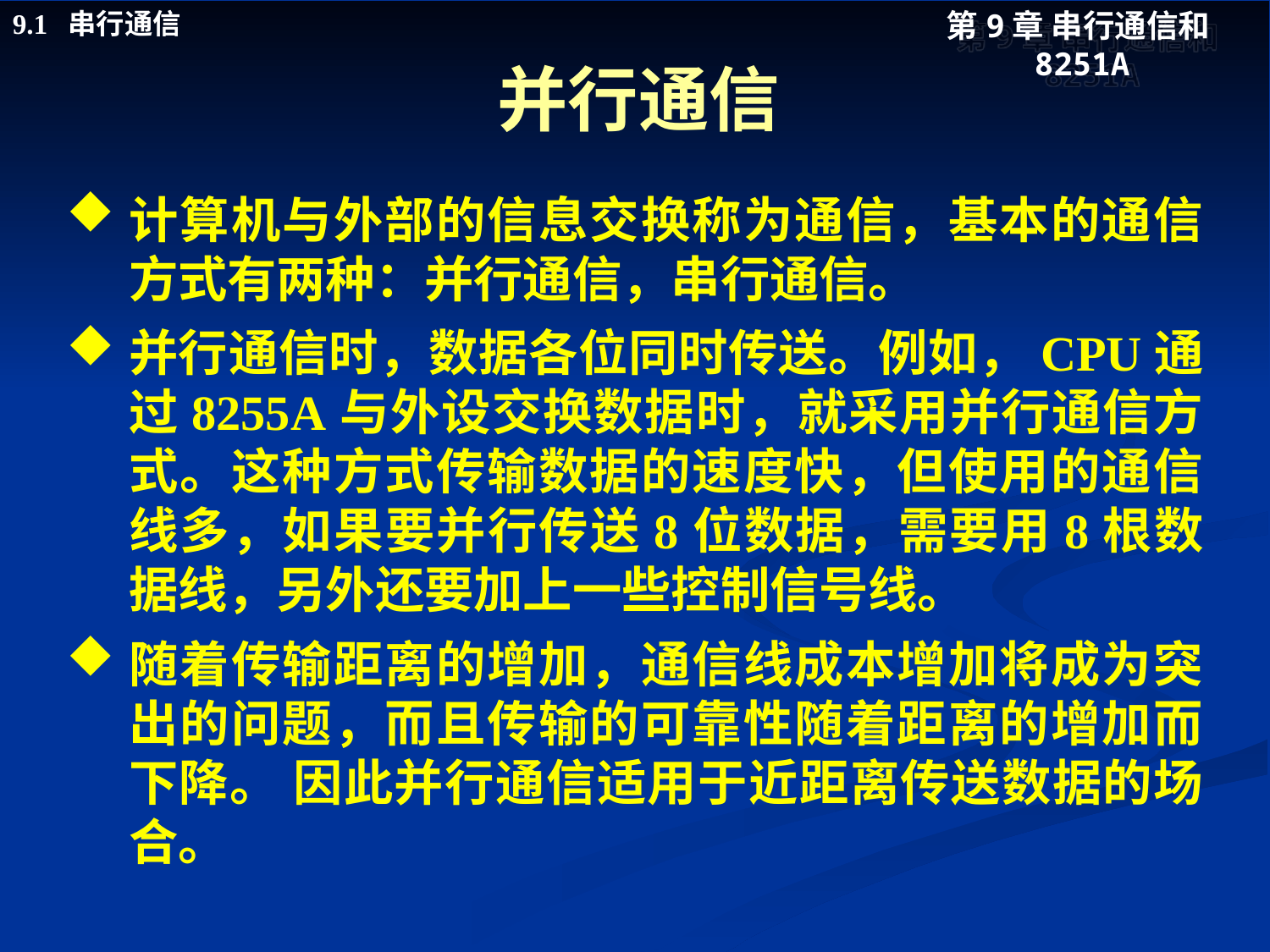

# 并行通信
计算机与外部的信息交换称为通信，基本的通信方式有两种：并行通信，串行通信。
并行通信时，数据各位同时传送。例如，CPU通过8255A与外设交换数据时，就采用并行通信方式。这种方式传输数据的速度快，但使用的通信线多，如果要并行传送8位数据，需要用8根数据线，另外还要加上一些控制信号线。
随着传输距离的增加，通信线成本增加将成为突出的问题，而且传输的可靠性随着距离的增加而下降。 因此并行通信适用于近距离传送数据的场合。